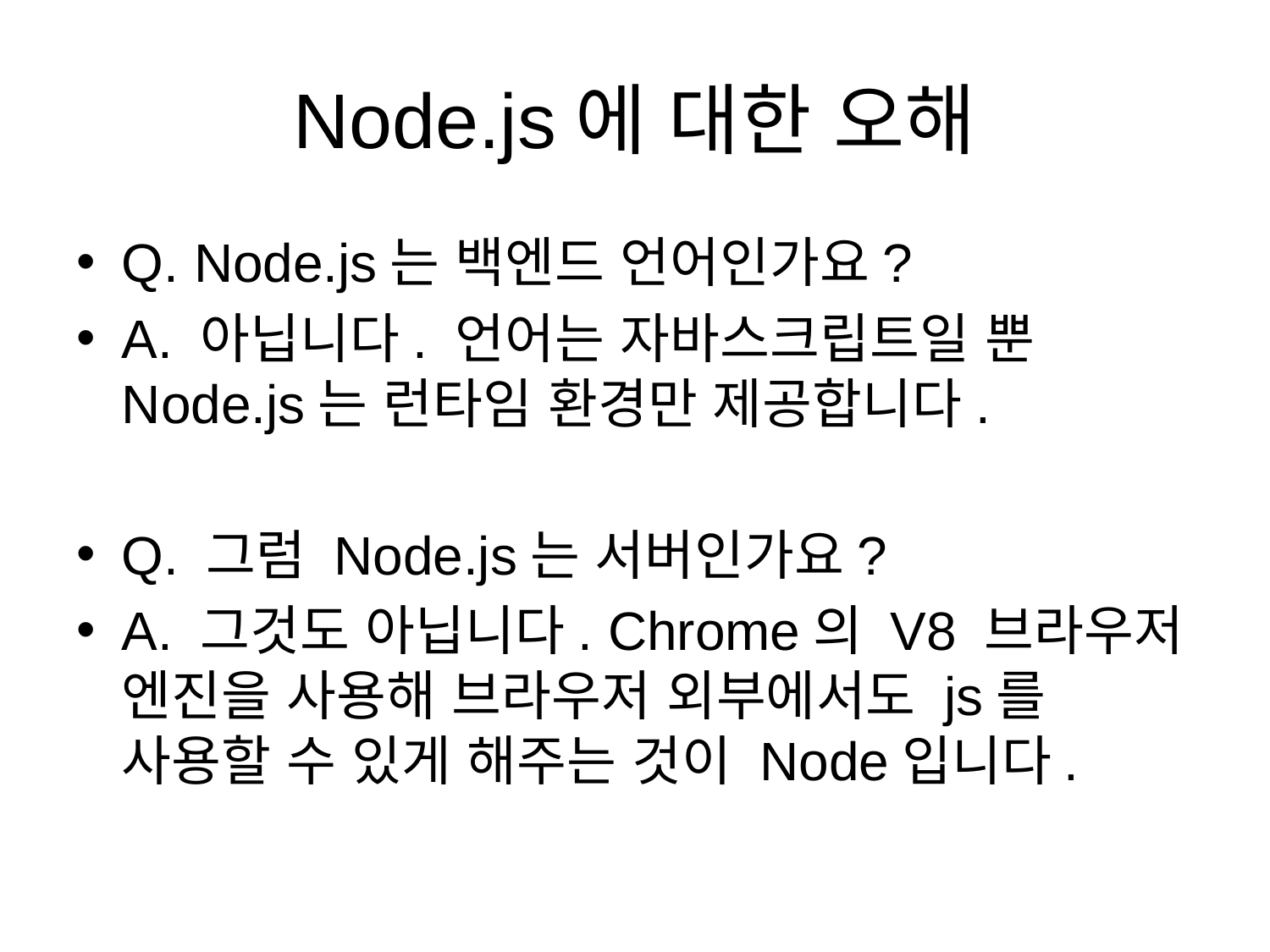

# Node.js에 대한 오해
Q. Node.js는 백엔드 언어인가요?
A. 아닙니다. 언어는 자바스크립트일 뿐 Node.js는 런타임 환경만 제공합니다.

Q. 그럼 Node.js는 서버인가요?
A. 그것도 아닙니다. Chrome의 V8 브라우저 엔진을 사용해 브라우저 외부에서도 js를 사용할 수 있게 해주는 것이 Node입니다.